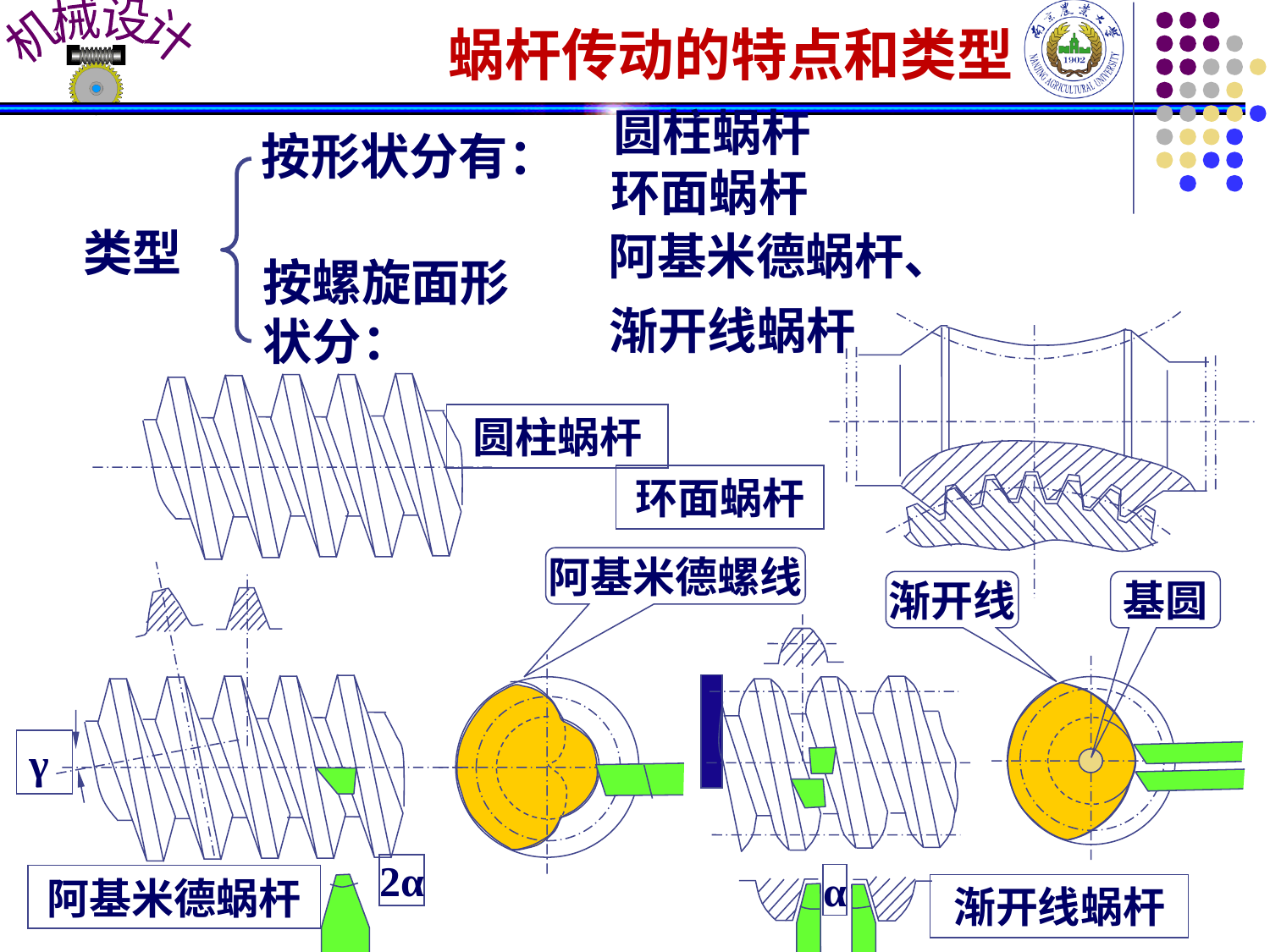

蜗杆传动的特点和类型
圆柱蜗杆
按形状分有：

环面蜗杆

阿基米德蜗杆、
类型

按螺旋面形状分：
渐开线蜗杆

圆柱蜗杆
环面蜗杆
阿基米德螺线

γ
渐开线

基圆

α

2α

阿基米德蜗杆
渐开线蜗杆